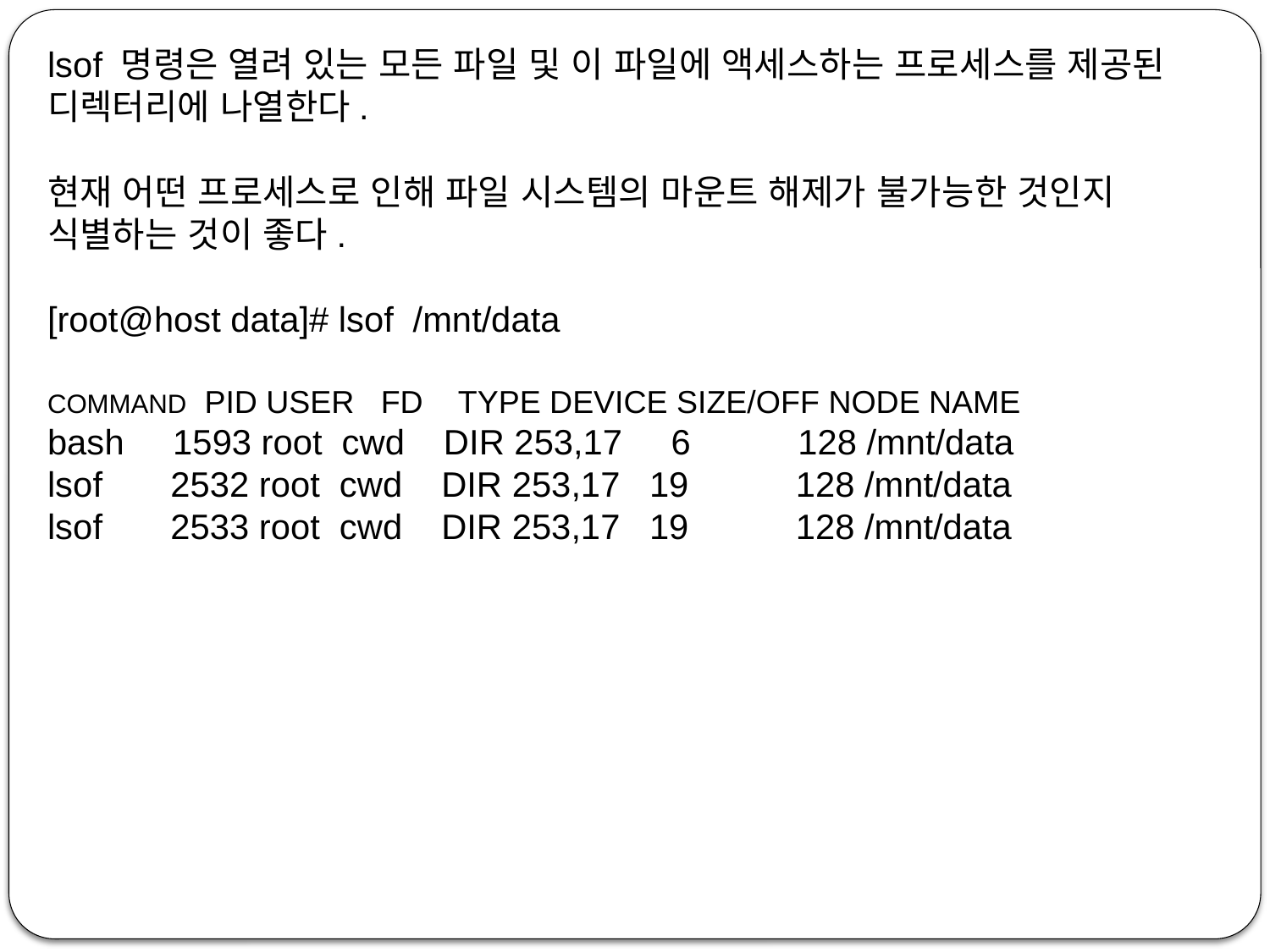

lsof 명령은 열려 있는 모든 파일 및 이 파일에 액세스하는 프로세스를 제공된 디렉터리에 나열한다.

현재 어떤 프로세스로 인해 파일 시스템의 마운트 해제가 불가능한 것인지 식별하는 것이 좋다.

[root@host data]# lsof  /mnt/data

COMMAND  PID USER   FD    TYPE DEVICE SIZE/OFF NODE NAME
bash     1593 root  cwd    DIR 253,17     6           128 /mnt/data
lsof       2532 root  cwd    DIR 253,17   19           128 /mnt/data
lsof       2533 root  cwd    DIR 253,17   19           128 /mnt/data